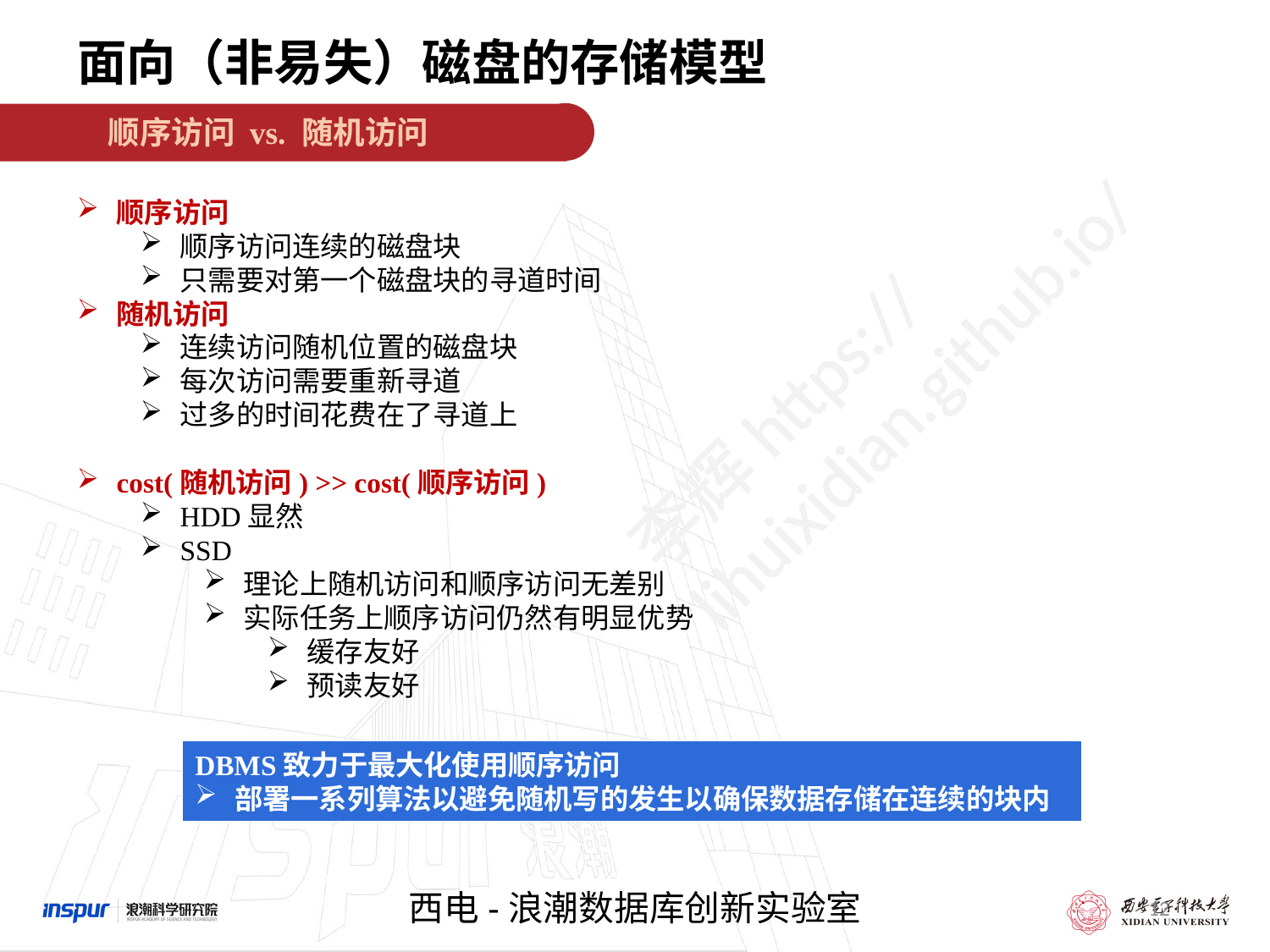

面向（非易失）磁盘的存储模型

顺序访问 vs. 随机访问
顺序访问
顺序访问连续的磁盘块
只需要对第一个磁盘块的寻道时间
随机访问
连续访问随机位置的磁盘块
每次访问需要重新寻道
过多的时间花费在了寻道上

cost(随机访问) >> cost(顺序访问)
HDD显然
SSD
理论上随机访问和顺序访问无差别
实际任务上顺序访问仍然有明显优势
缓存友好
预读友好
DBMS致力于最大化使用顺序访问
部署一系列算法以避免随机写的发生以确保数据存储在连续的块内
12